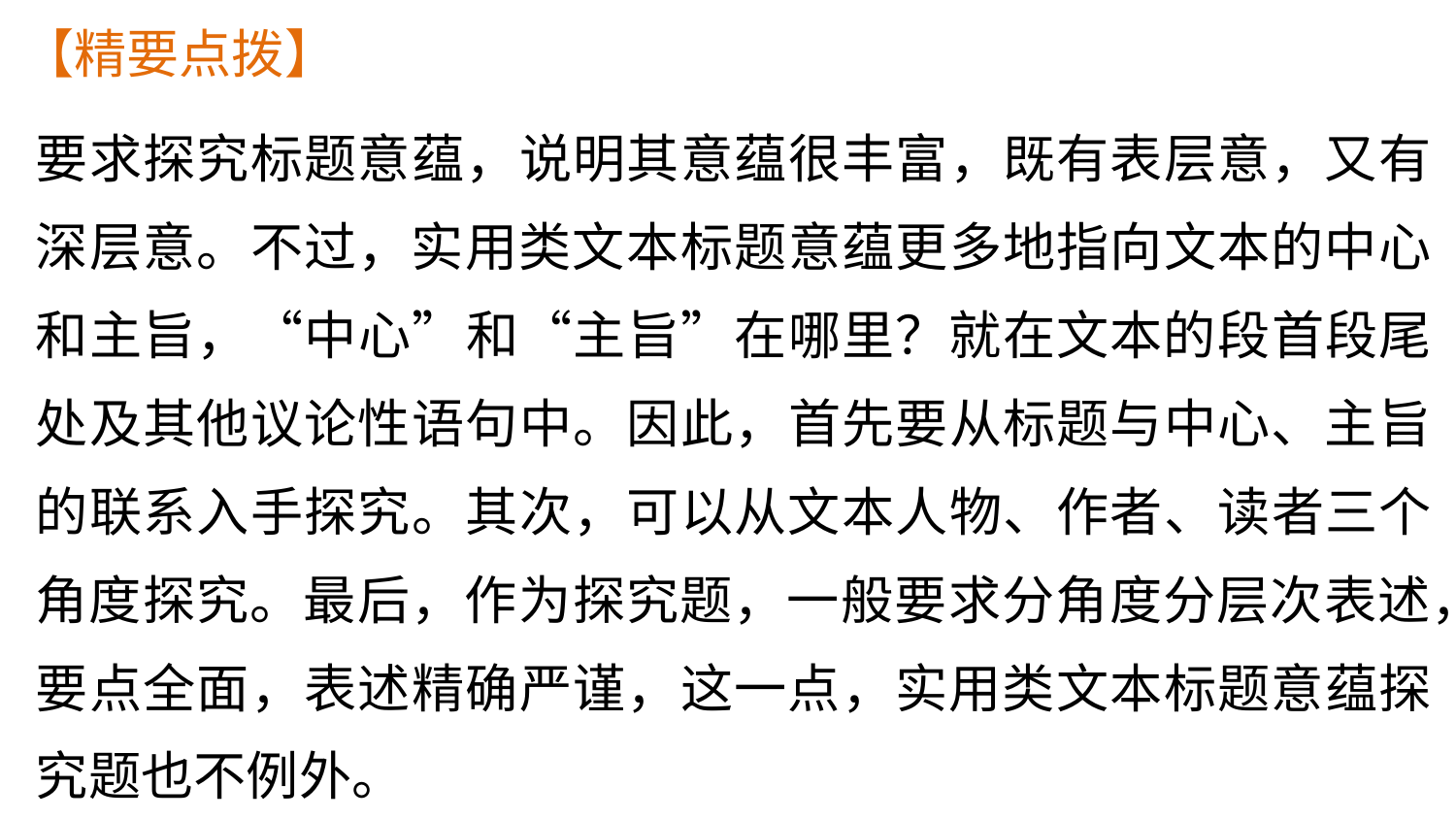

【精要点拨】
要求探究标题意蕴，说明其意蕴很丰富，既有表层意，又有深层意。不过，实用类文本标题意蕴更多地指向文本的中心和主旨，“中心”和“主旨”在哪里？就在文本的段首段尾处及其他议论性语句中。因此，首先要从标题与中心、主旨的联系入手探究。其次，可以从文本人物、作者、读者三个角度探究。最后，作为探究题，一般要求分角度分层次表述，要点全面，表述精确严谨，这一点，实用类文本标题意蕴探究题也不例外。